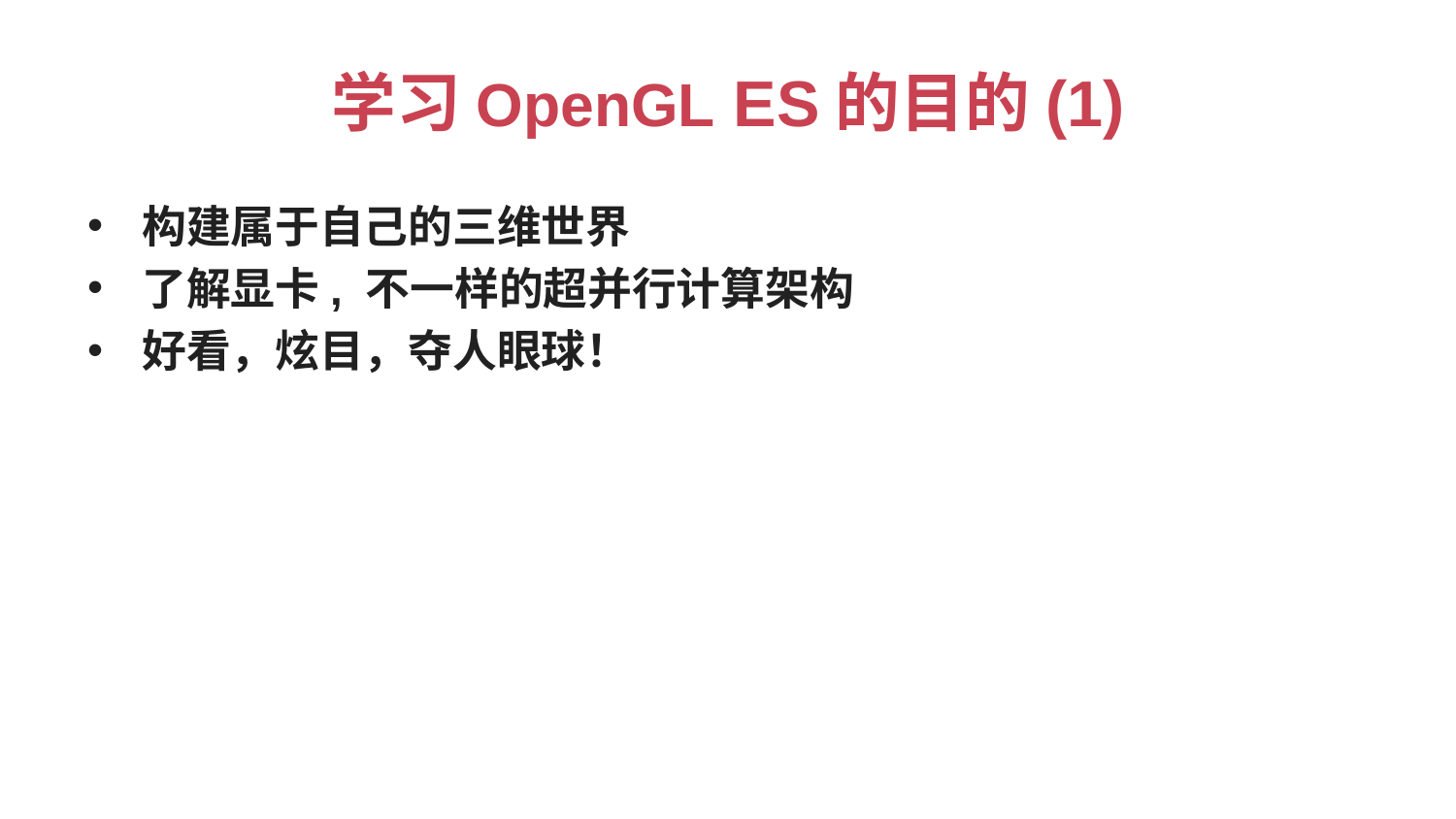

# 学习OpenGL ES的目的(1)
构建属于自己的三维世界
了解显卡, 不一样的超并行计算架构
好看，炫目，夺人眼球！